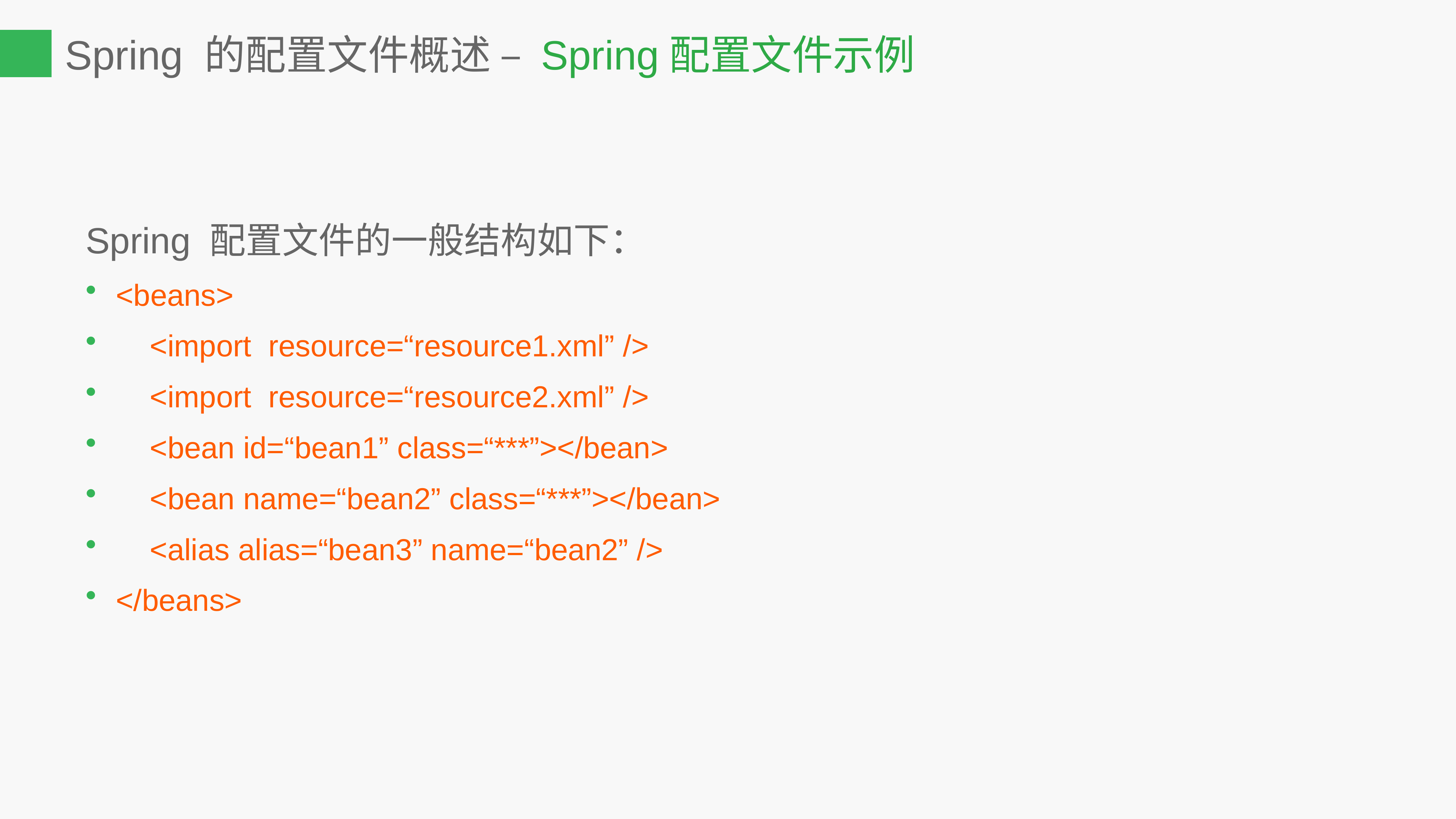

Spring 的配置文件概述 – Spring配置文件示例

Spring 配置文件的一般结构如下：
<beans>
    <import  resource=“resource1.xml” />
    <import  resource=“resource2.xml” />
    <bean id=“bean1” class=“***”></bean>
    <bean name=“bean2” class=“***”></bean>
    <alias alias=“bean3” name=“bean2” />
</beans>